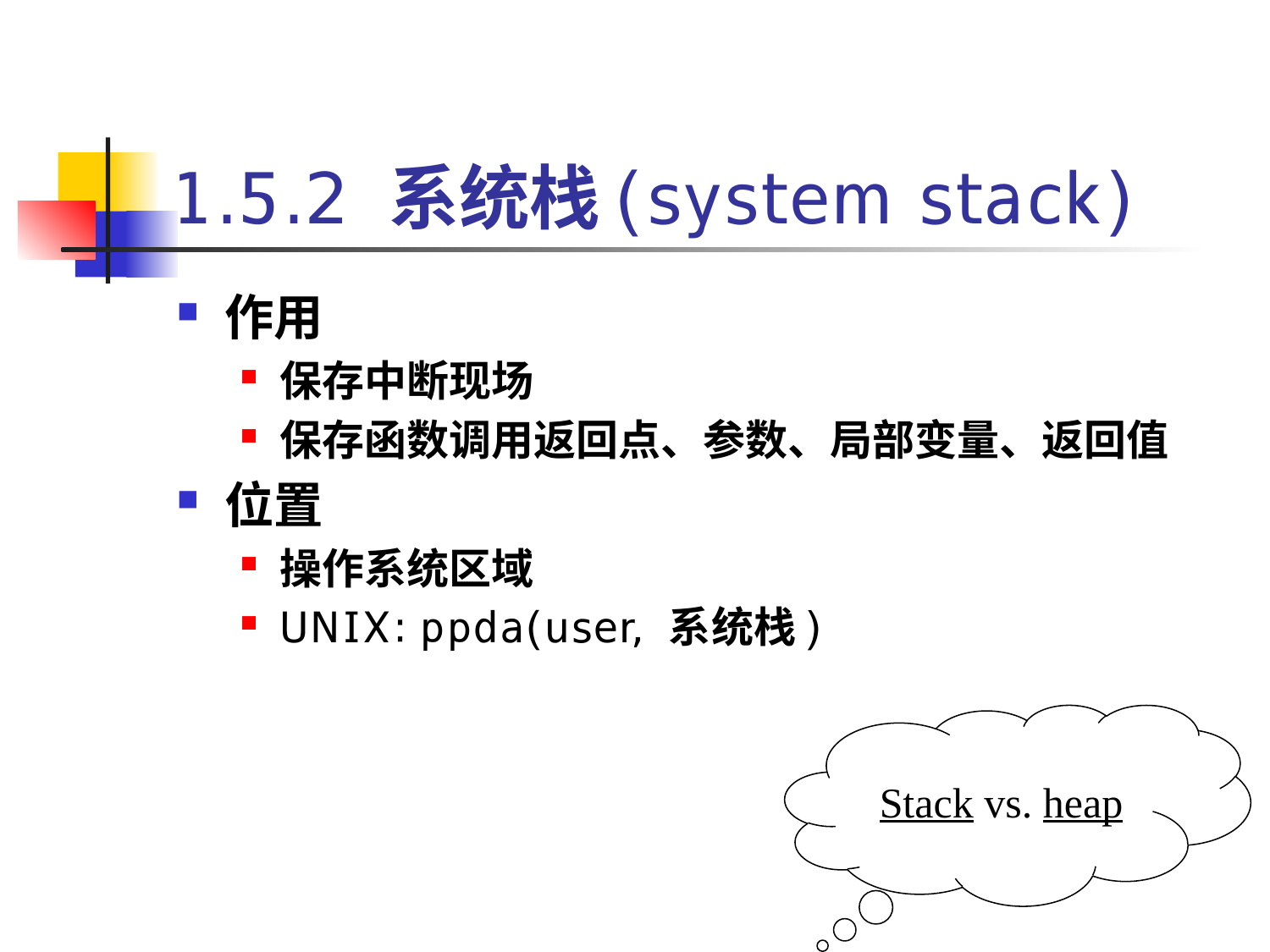

# 1.5.2 系统栈(system stack)
作用
保存中断现场
保存函数调用返回点、参数、局部变量、返回值
位置
操作系统区域
UNIX: ppda(user, 系统栈)
Stack vs. heap